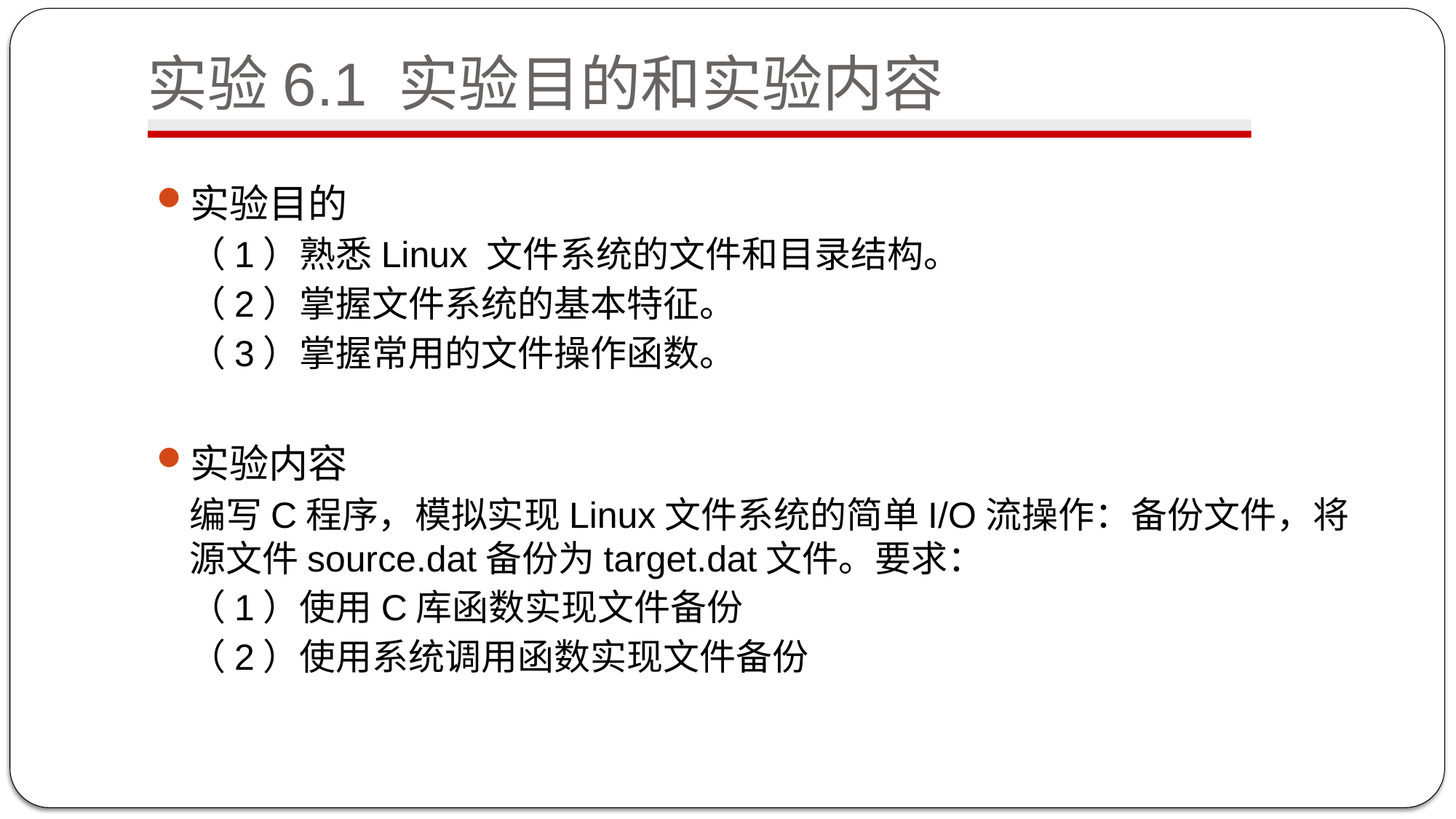

# 实验6.1 实验目的和实验内容
实验目的
（1）熟悉Linux 文件系统的文件和目录结构。
（2）掌握文件系统的基本特征。
（3）掌握常用的文件操作函数。

实验内容
编写C程序，模拟实现Linux文件系统的简单I/O流操作：备份文件，将源文件source.dat备份为target.dat文件。要求：
（1）使用C库函数实现文件备份
（2）使用系统调用函数实现文件备份